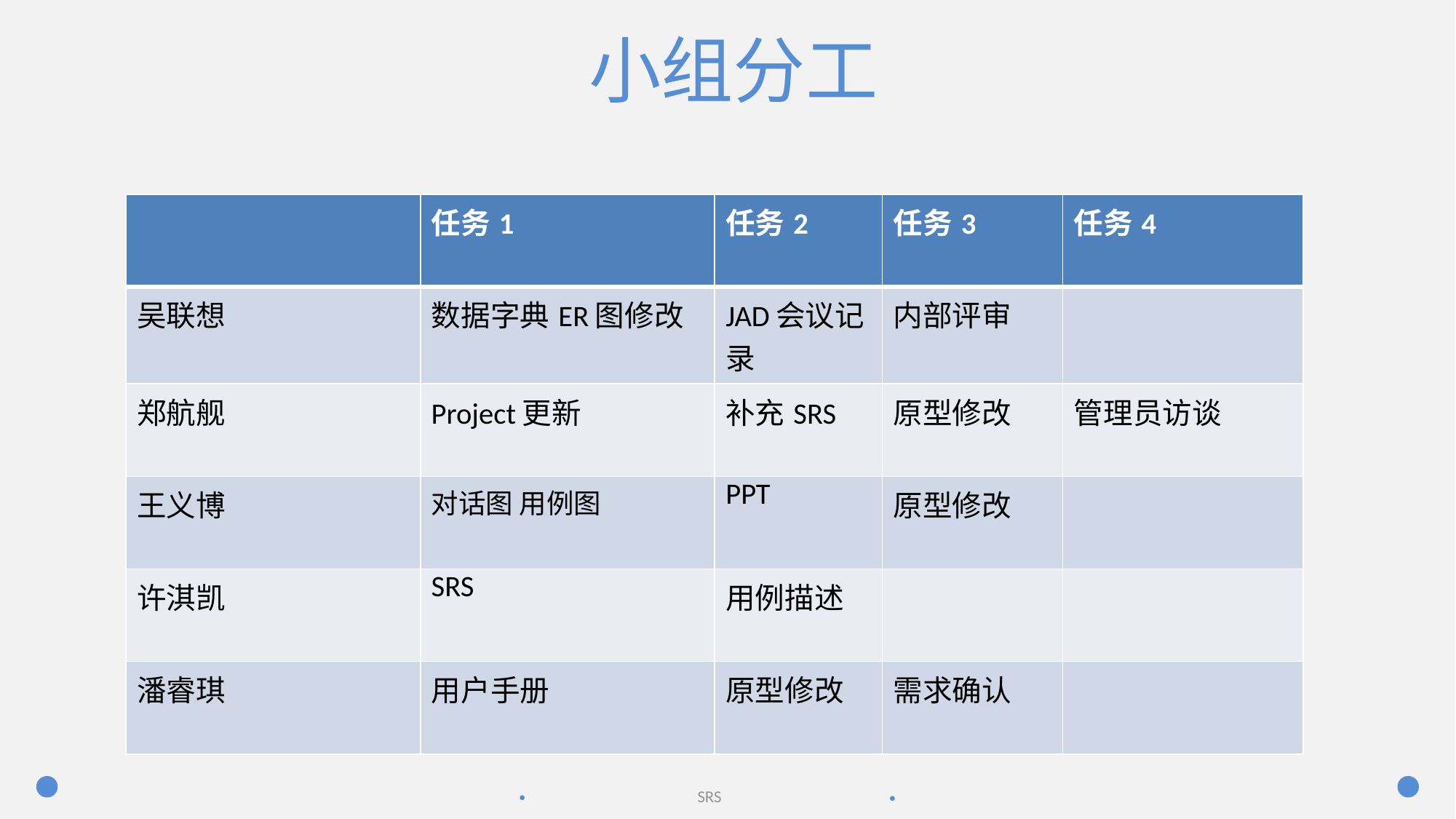

# 小组分工

|  | 任务1 | 任务2 | 任务3 | 任务4 |
| --- | --- | --- | --- | --- |
| 吴联想 | 数据字典ER图修改 | JAD会议记录 | 内部评审 |  |
| 郑航舰 | Project更新 | 补充SRS | 原型修改 | 管理员访谈 |
| 王义博 | 对话图 用例图 | PPT | 原型修改 |  |
| 许淇凯 | SRS | 用例描述 |  |  |
| 潘睿琪 | 用户手册 | 原型修改 | 需求确认 |  |